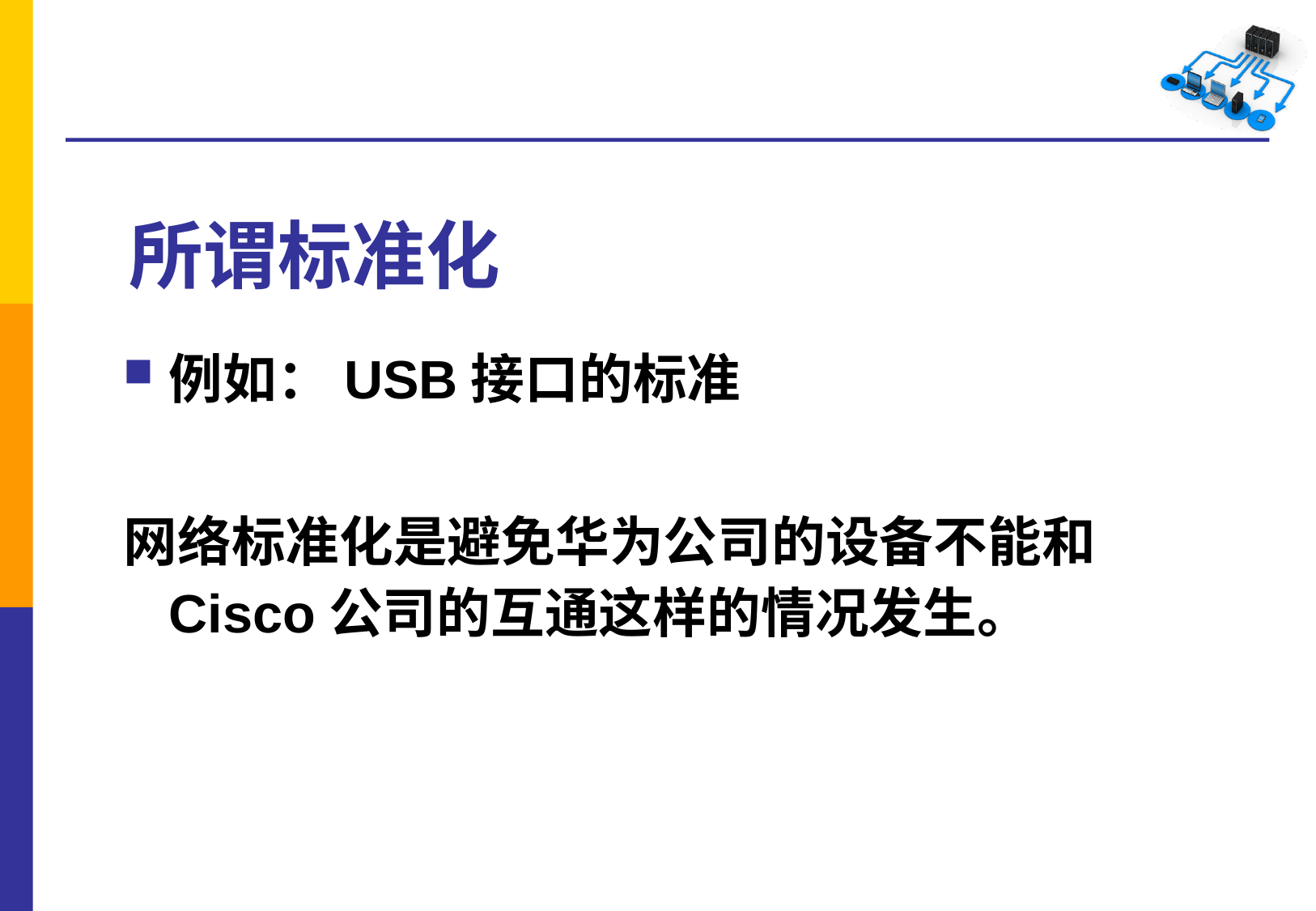

# 所谓标准化
例如：USB接口的标准

网络标准化是避免华为公司的设备不能和Cisco公司的互通这样的情况发生。